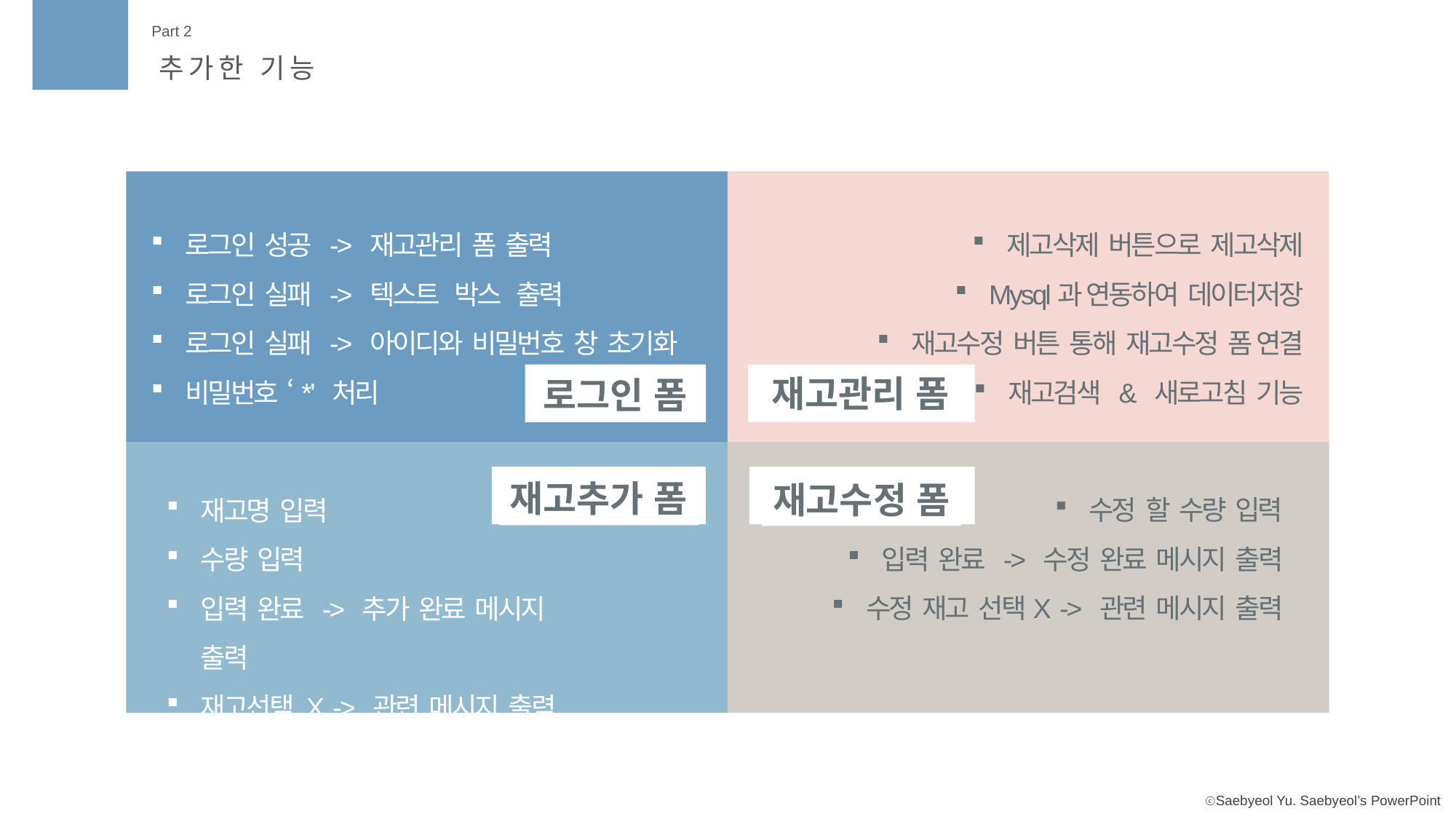

Part 2
추가한 기능

로그인  성공  ->  재고관리  폼  출력
로그인  실패  ->  텍스트   박스   출력
로그인  실패  ->  아이디와  비밀번호  창  초기화
비밀번호  ‘*’  처리

제고삭제  버튼으로  제고삭제
Mysql과 연동하여  데이터저장
재고수정  버튼  통해  재고수정  폼 연결
재고검색  &  새로고침  기능

재고관리 폼
로그인 폼

재고추가 폼
수정  할  수량  입력
입력  완료  ->  수정  완료  메시지  출력
수정  재고  선택X  ->  관련  메시지  출력
재고명  입력
수량  입력
입력  완료  ->  추가  완료  메시지  출력
재고선택 X  ->  관련  메시지  출력
재고수정 폼